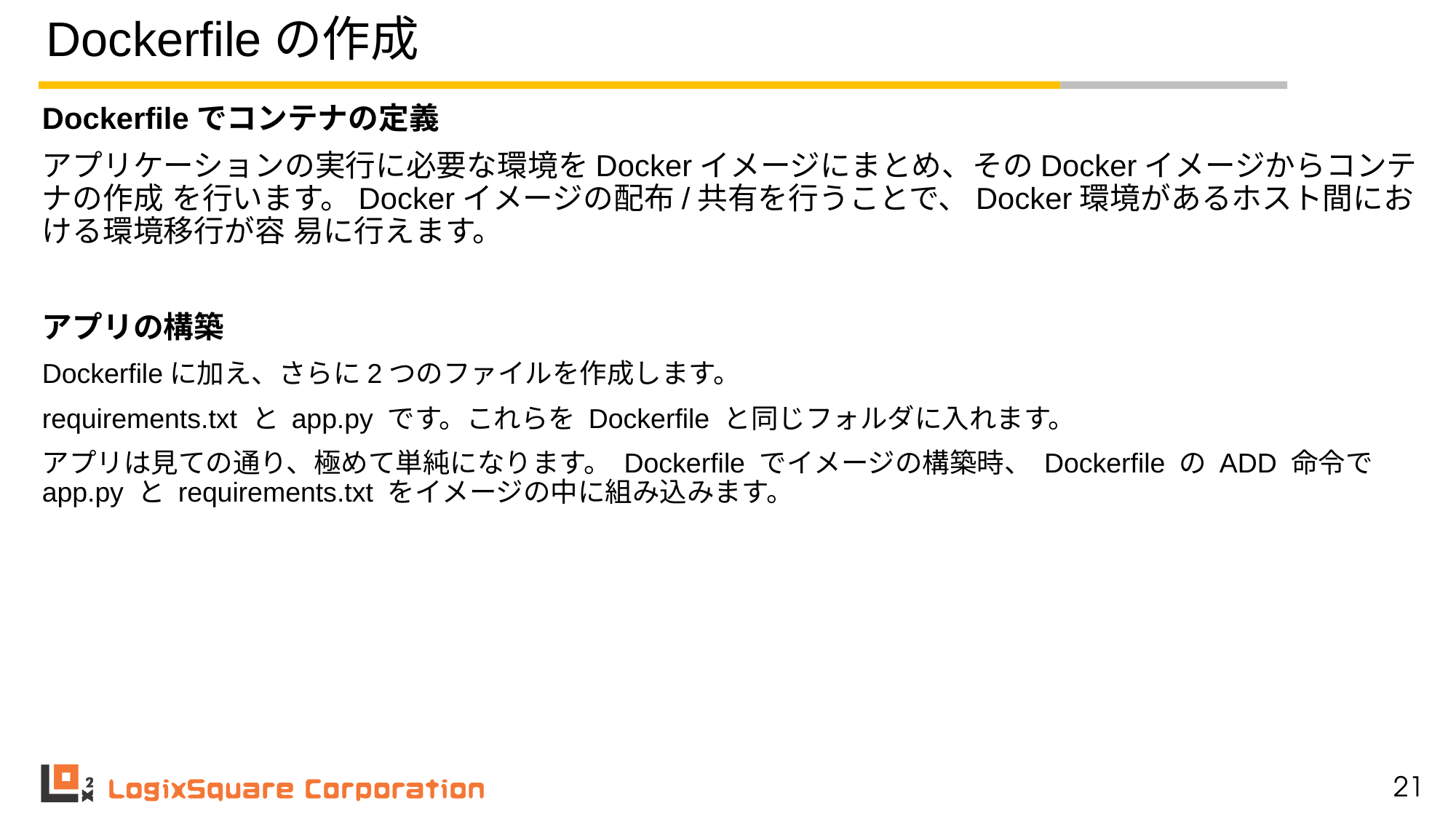

# Dockerfileの作成
Dockerfileでコンテナの定義
アプリケーションの実行に必要な環境をDockerイメージにまとめ、そのDockerイメージからコンテナの作成 を行います。Dockerイメージの配布/共有を行うことで、Docker環境があるホスト間における環境移行が容 易に行えます。

アプリの構築
Dockerfileに加え、さらに2つのファイルを作成します。
requirements.txt と app.py です。これらを Dockerfile と同じフォルダに入れます。
アプリは見ての通り、極めて単純になります。 Dockerfile でイメージの構築時、 Dockerfile の ADD 命令で app.py と requirements.txt をイメージの中に組み込みます。

21